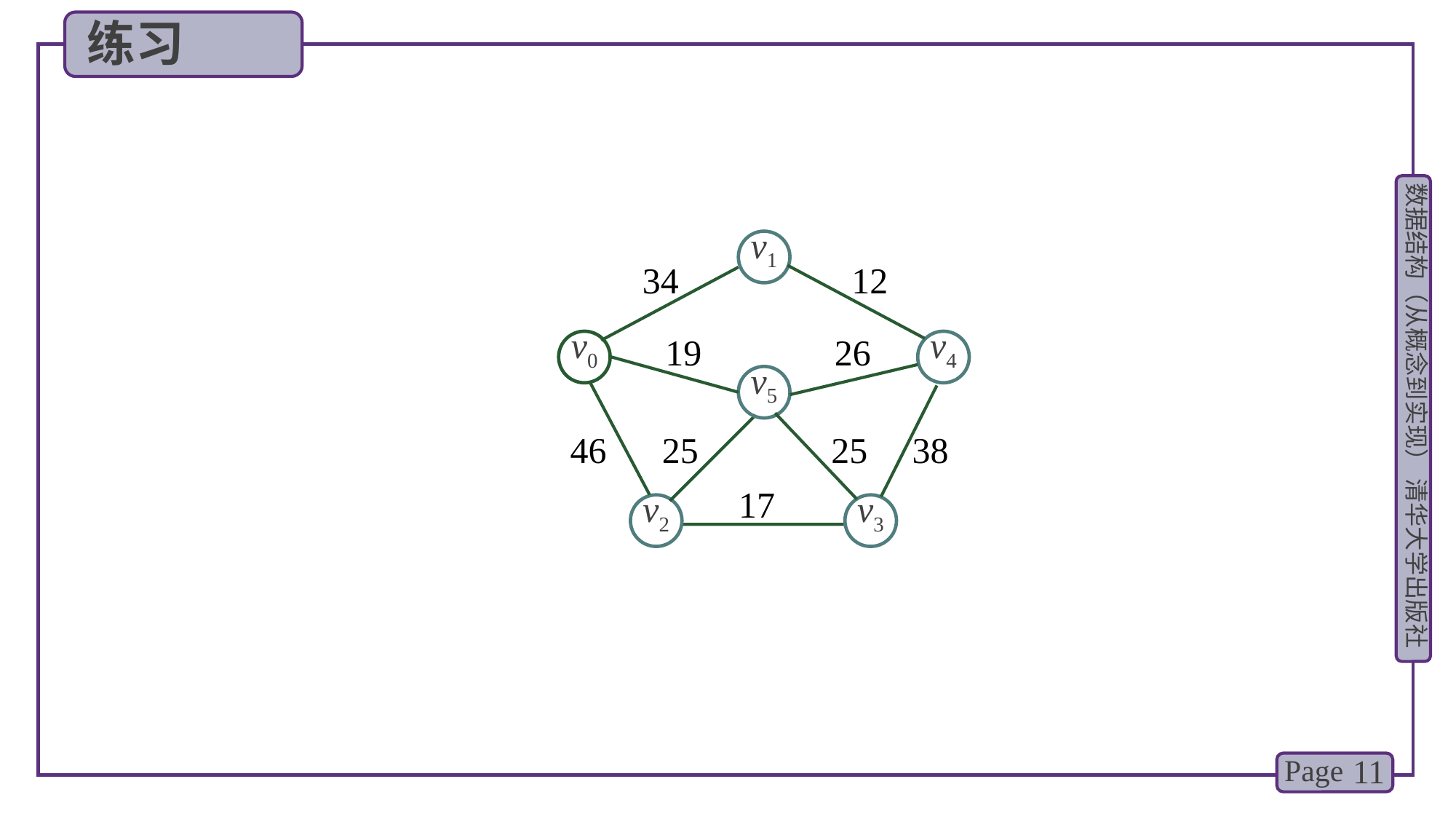

练习

v1
34
12

19
26
v0
v4

v5

46
25
25
38
17
v2
v3